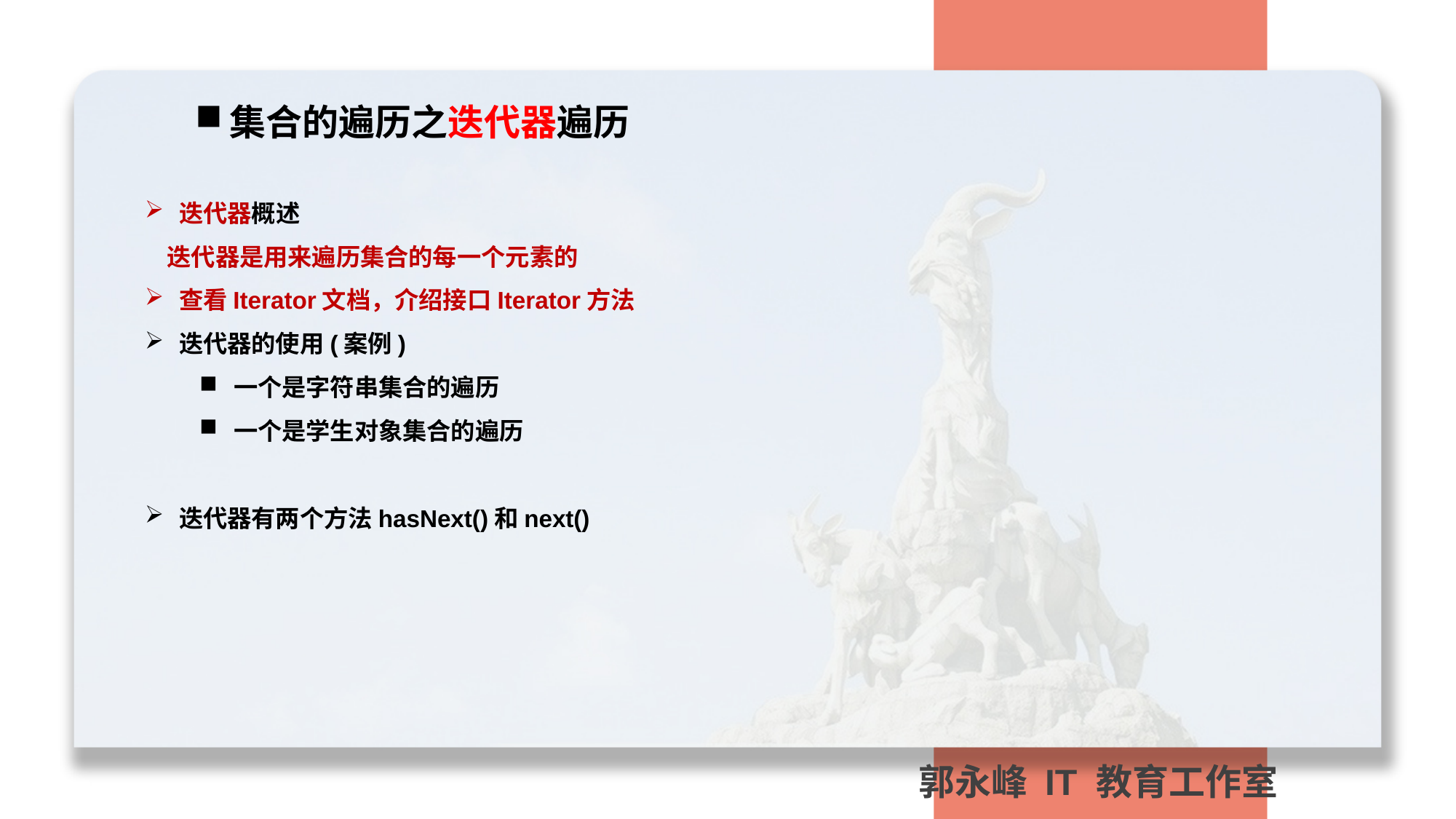

集合的遍历之迭代器遍历
迭代器概述
   迭代器是用来遍历集合的每一个元素的
查看Iterator文档，介绍接口Iterator方法
迭代器的使用(案例)
一个是字符串集合的遍历
一个是学生对象集合的遍历

迭代器有两个方法hasNext()和next()